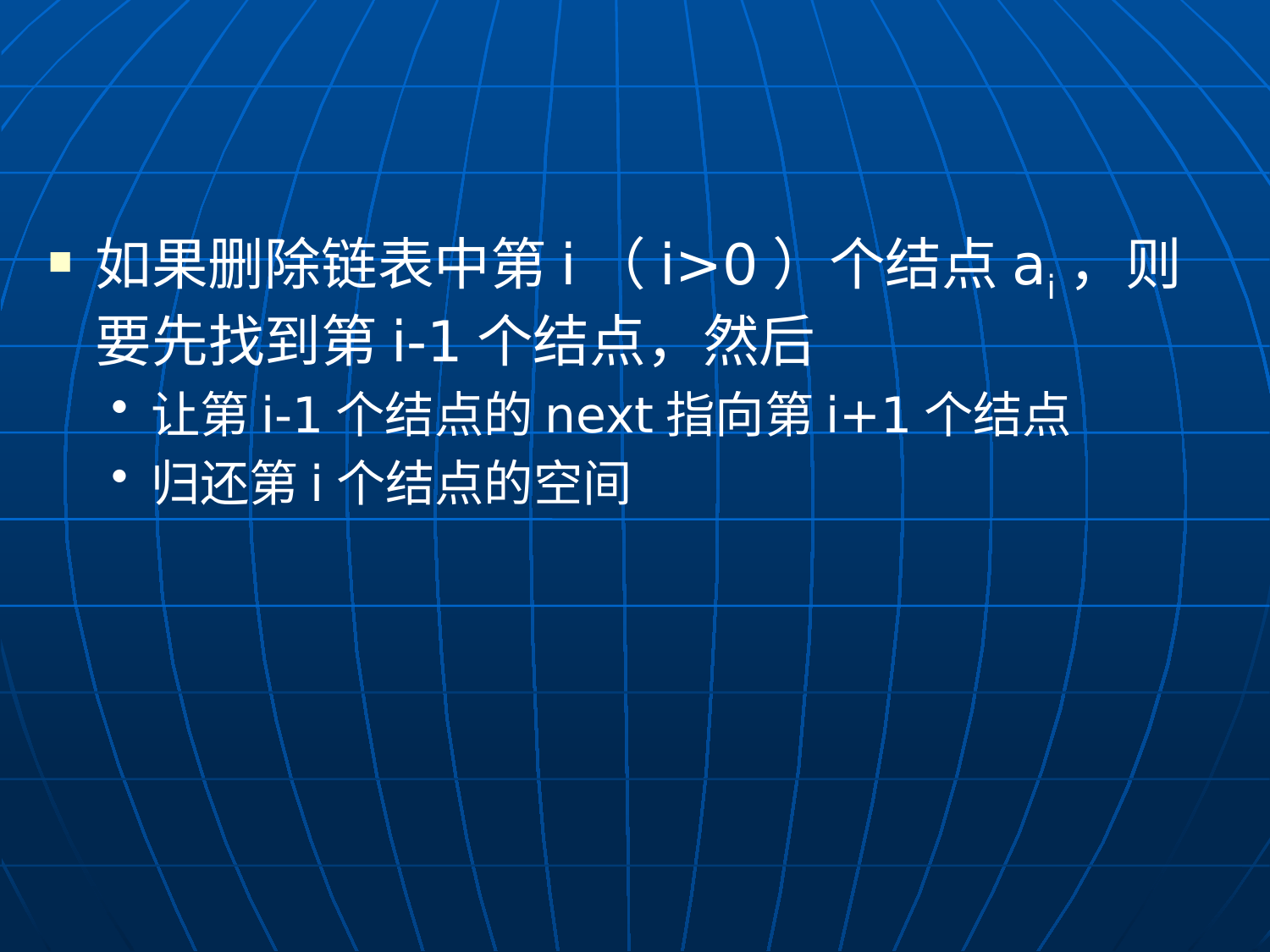

#
如果删除链表中第i（i>0）个结点ai，则要先找到第i-1个结点，然后
让第i-1个结点的next指向第i+1个结点
归还第i个结点的空间